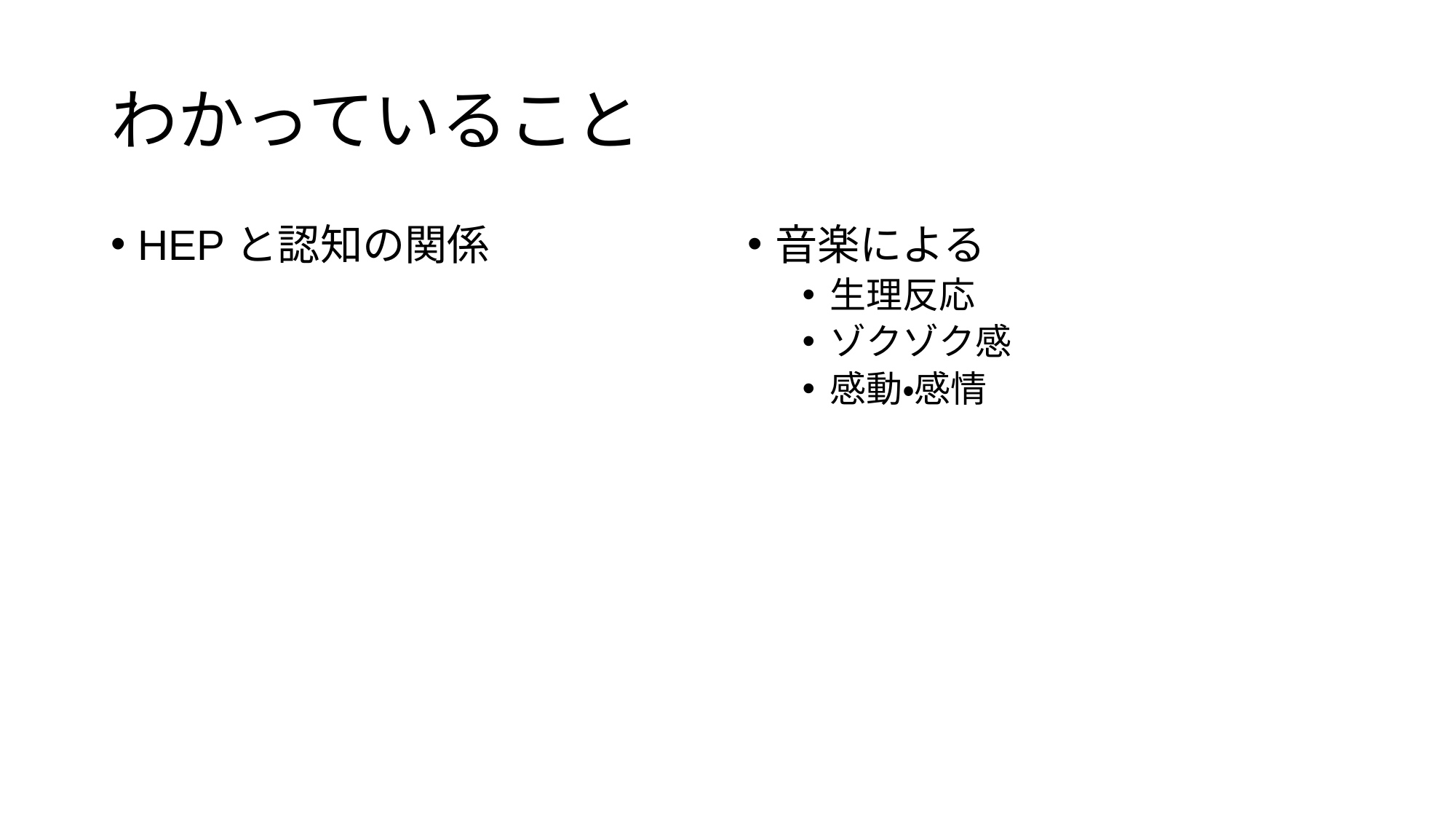

# わかっていること
HEPと認知の関係
音楽による
生理反応
ゾクゾク感
感動・感情